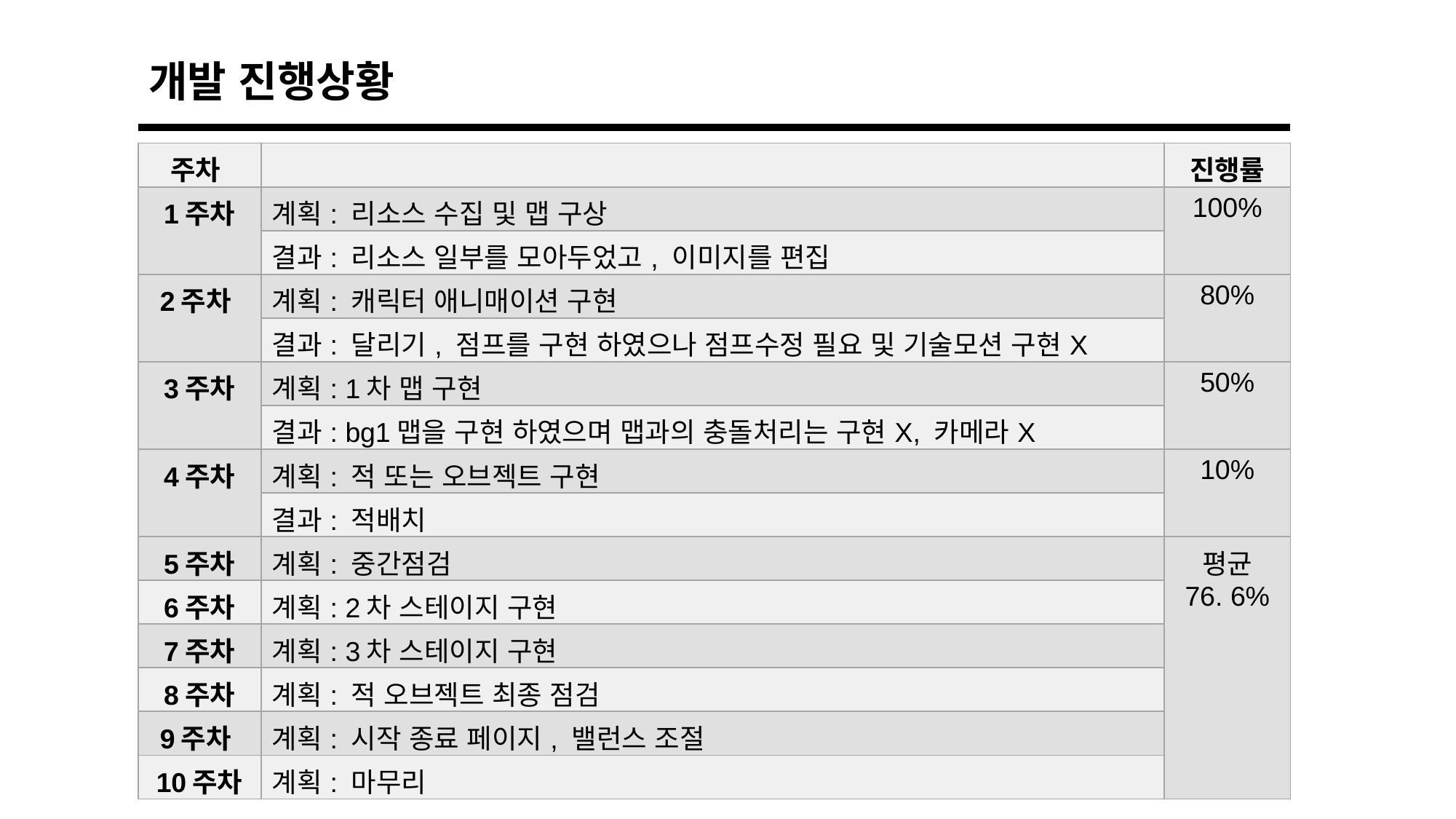

개발 진행상황
| 주차 |  | 진행률 |
| --- | --- | --- |
| 1주차 | 계획: 리소스 수집 및 맵 구상 | 100% |
|  | 결과: 리소스 일부를 모아두었고, 이미지를 편집 |  |
| 2주차 | 계획: 캐릭터 애니매이션 구현 | 80% |
|  | 결과: 달리기, 점프를 구현 하였으나 점프수정 필요 및 기술모션 구현X |  |
| 3주차 | 계획: 1차 맵 구현 | 50% |
|  | 결과: bg1맵을 구현 하였으며 맵과의 충돌처리는 구현X, 카메라X |  |
| 4주차 | 계획: 적 또는 오브젝트 구현 | 10% |
|  | 결과: 적배치 |  |
| 5주차 | 계획: 중간점검 | 평균 76. 6% |
| 6주차 | 계획: 2차 스테이지 구현 |  |
| 7주차 | 계획: 3차 스테이지 구현 |  |
| 8주차 | 계획: 적 오브젝트 최종 점검 |  |
| 9주차 | 계획: 시작 종료 페이지, 밸런스 조절 |  |
| 10주차 | 계획: 마무리 |  |